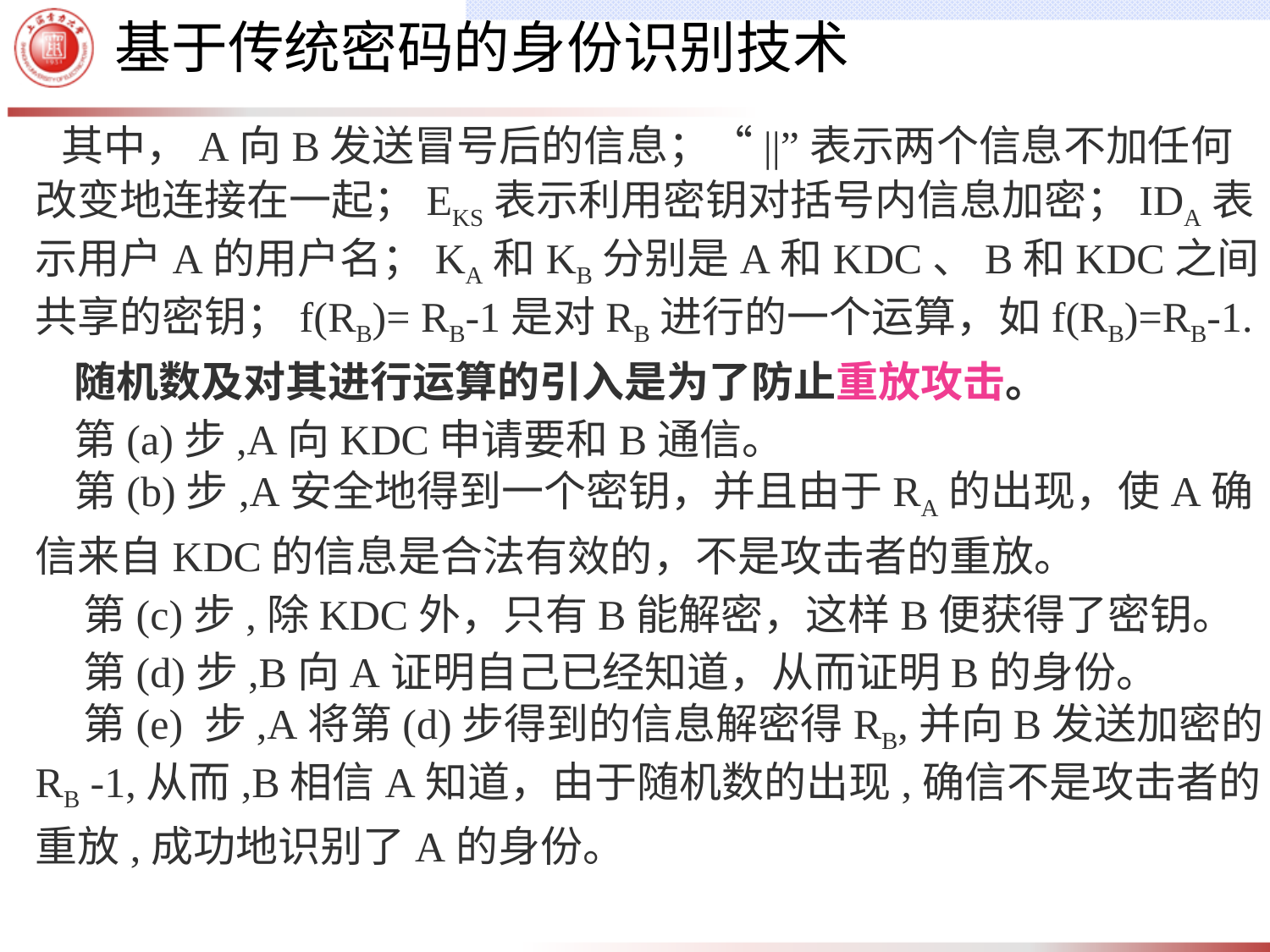

# 基于传统密码的身份识别技术
 其中，A向B发送冒号后的信息；“||”表示两个信息不加任何改变地连接在一起；EKS表示利用密钥对括号内信息加密；IDA表示用户A的用户名；KA和KB分别是A和KDC、B和KDC之间共享的密钥；f(RB)= RB-1是对RB进行的一个运算，如f(RB)=RB-1.
   随机数及对其进行运算的引入是为了防止重放攻击。
   第(a)步,A向KDC申请要和B通信。
   第(b)步,A安全地得到一个密钥，并且由于RA的出现，使A确信来自KDC的信息是合法有效的，不是攻击者的重放。
    第(c)步,除KDC外，只有B能解密，这样B便获得了密钥。
    第(d)步,B向A证明自己已经知道，从而证明B的身份。
    第(e) 步,A将第(d)步得到的信息解密得RB,并向B发送加密的RB -1,从而,B相信A知道，由于随机数的出现,确信不是攻击者的重放,成功地识别了A的身份。